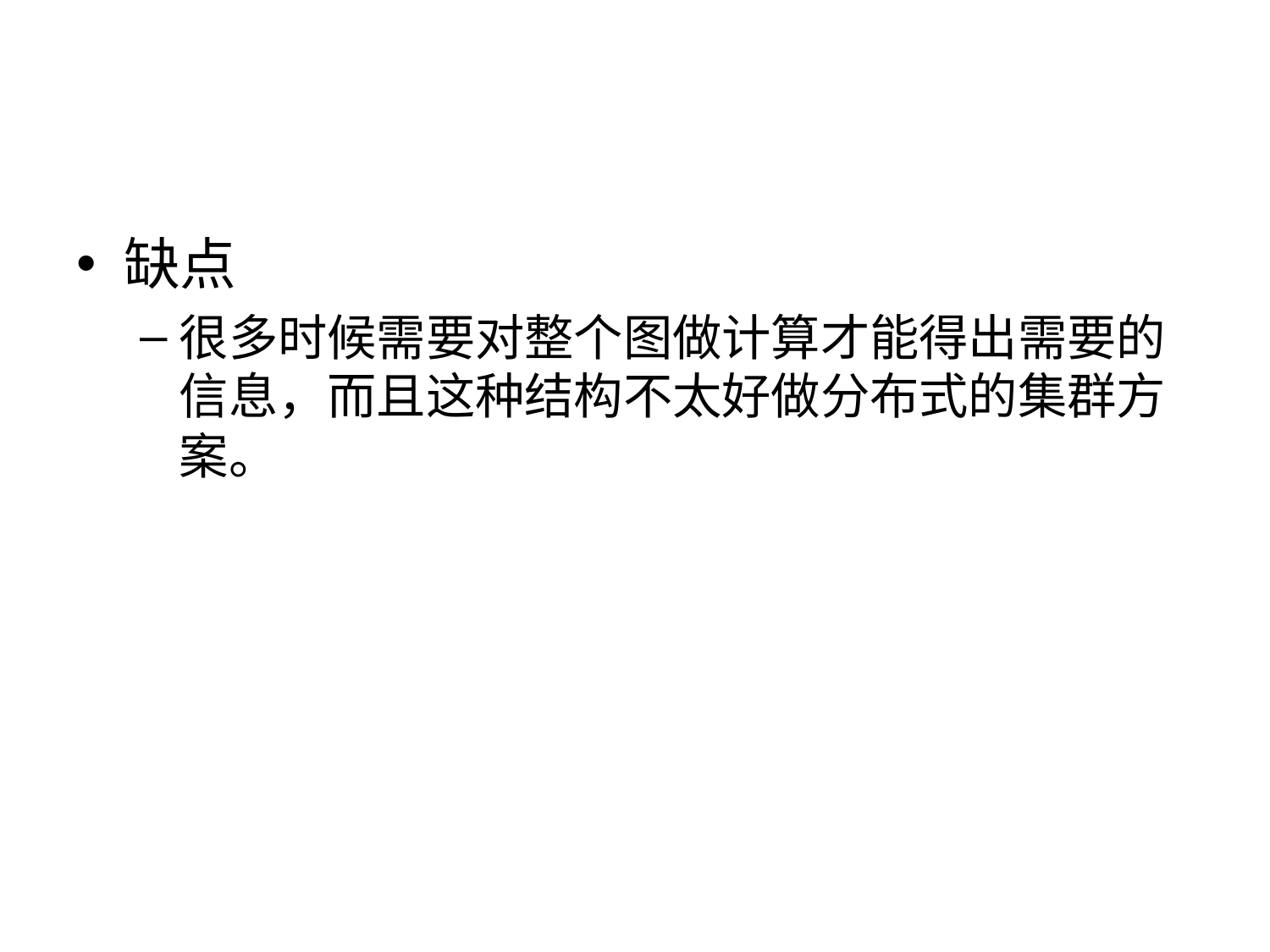

#
缺点
很多时候需要对整个图做计算才能得出需要的信息，而且这种结构不太好做分布式的集群方案。